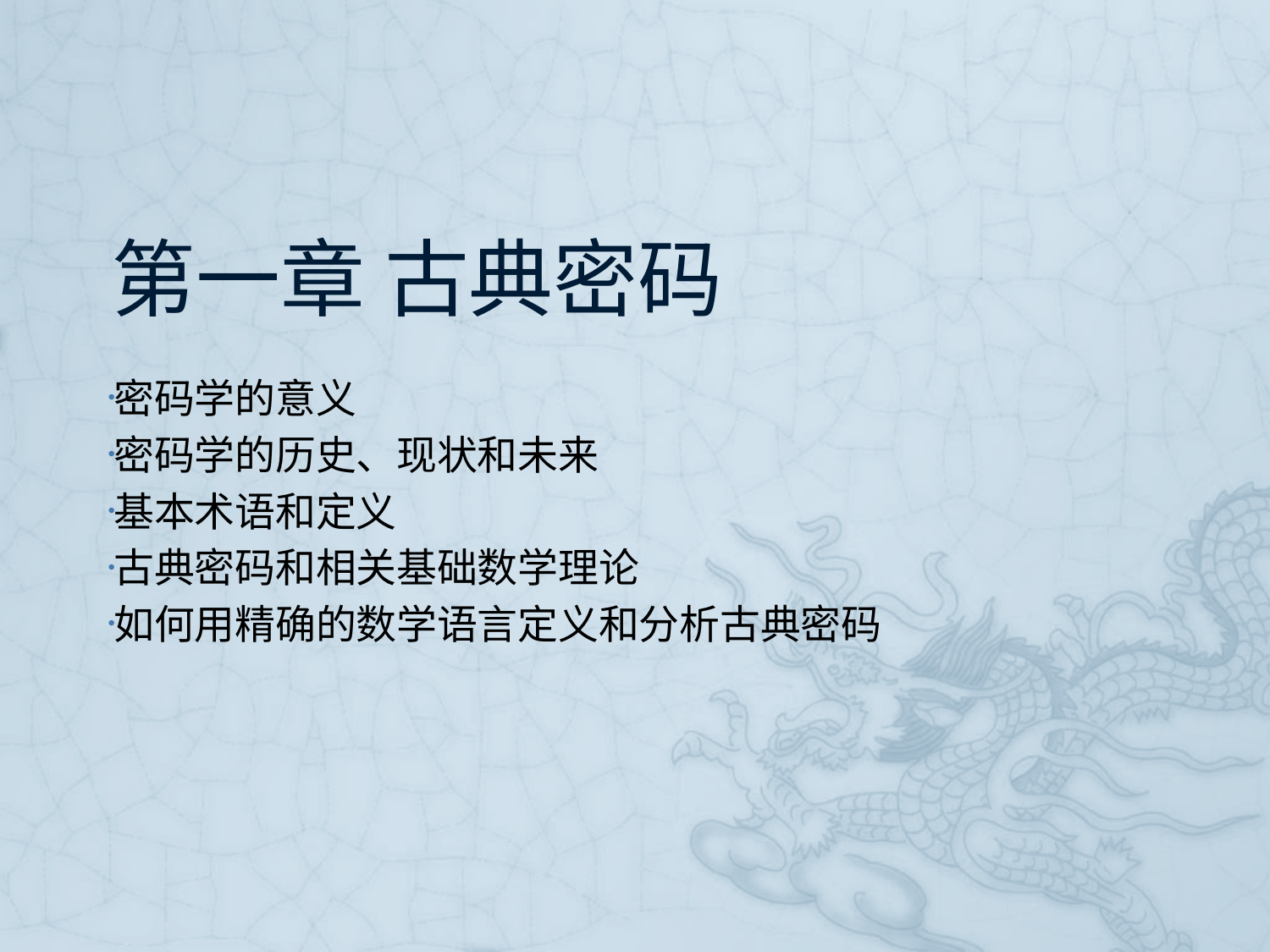

# 第一章 古典密码
密码学的意义
密码学的历史、现状和未来
基本术语和定义
古典密码和相关基础数学理论
如何用精确的数学语言定义和分析古典密码